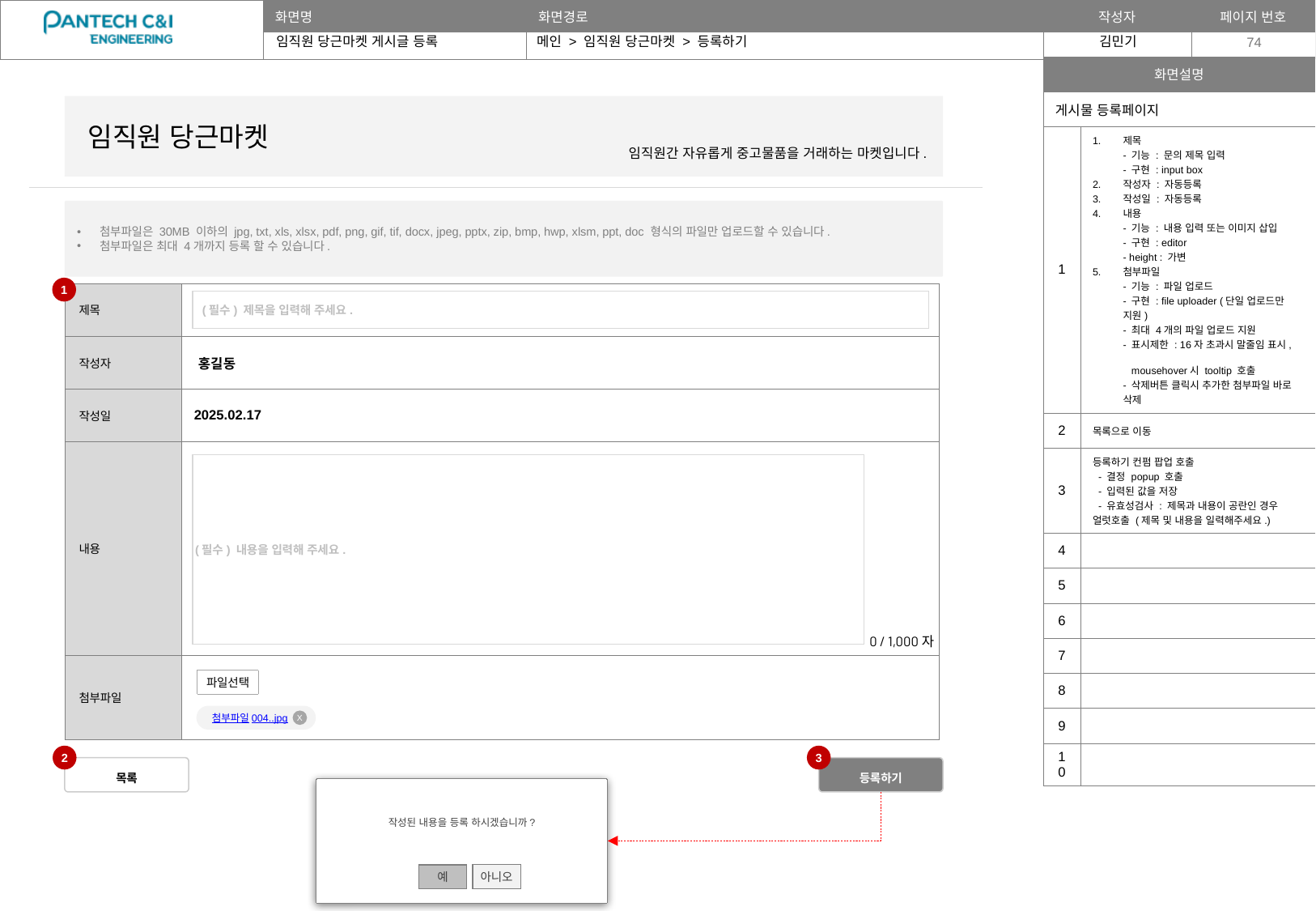

임직원 당근마켓 게시글 등록
메인 > 임직원 당근마켓 > 등록하기
74
| 화면설명 |  |
| --- | --- |
| 게시물 등록페이지 |  |
| 1 | 제목 - 기능 : 문의 제목 입력 - 구현 : input box 작성자 : 자동등록 작성일 : 자동등록 내용 - 기능 : 내용 입력 또는 이미지 삽입 - 구현 : editor - height : 가변 첨부파일 - 기능 : 파일 업로드 - 구현 : file uploader (단일 업로드만 지원) - 최대 4개의 파일 업로드 지원 - 표시제한 : 16자 초과시 말줄임 표시, mousehover시 tooltip 호출 - 삭제버튼 클릭시 추가한 첨부파일 바로 삭제 |
| 2 | 목록으로 이동 |
| 3 | 등록하기 컨펌 팝업 호출 - 결정 popup 호출 - 입력된 값을 저장 - 유효성검사 : 제목과 내용이 공란인 경우 얼럿호출 (제목 및 내용을 일력해주세요.) |
| 4 |  |
| 5 |  |
| 6 |  |
| 7 |  |
| 8 |  |
| 9 |  |
| 10 |  |
 임직원 당근마켓
임직원간 자유롭게 중고물품을 거래하는 마켓입니다.
첨부파일은 30MB 이하의 jpg, txt, xls, xlsx, pdf, png, gif, tif, docx, jpeg, pptx, zip, bmp, hwp, xlsm, ppt, doc 형식의 파일만 업로드할 수 있습니다.
첨부파일은 최대 4개까지 등록 할 수 있습니다.
1
| 제목 |  |
| --- | --- |
| 작성자 | 홍길동 |
| 작성일 | 2025.02.17 |
| 내용 | 0 / 1,000자 |
| 첨부파일 |  |
| (필수) 제목을 입력해 주세요. |
| --- |
| (필수) 내용을 입력해 주세요. |
| --- |
파일선택
첨부파일004..jpg
X
2
3
목록
등록하기
작성된 내용을 등록 하시겠습니까?

아니오
예